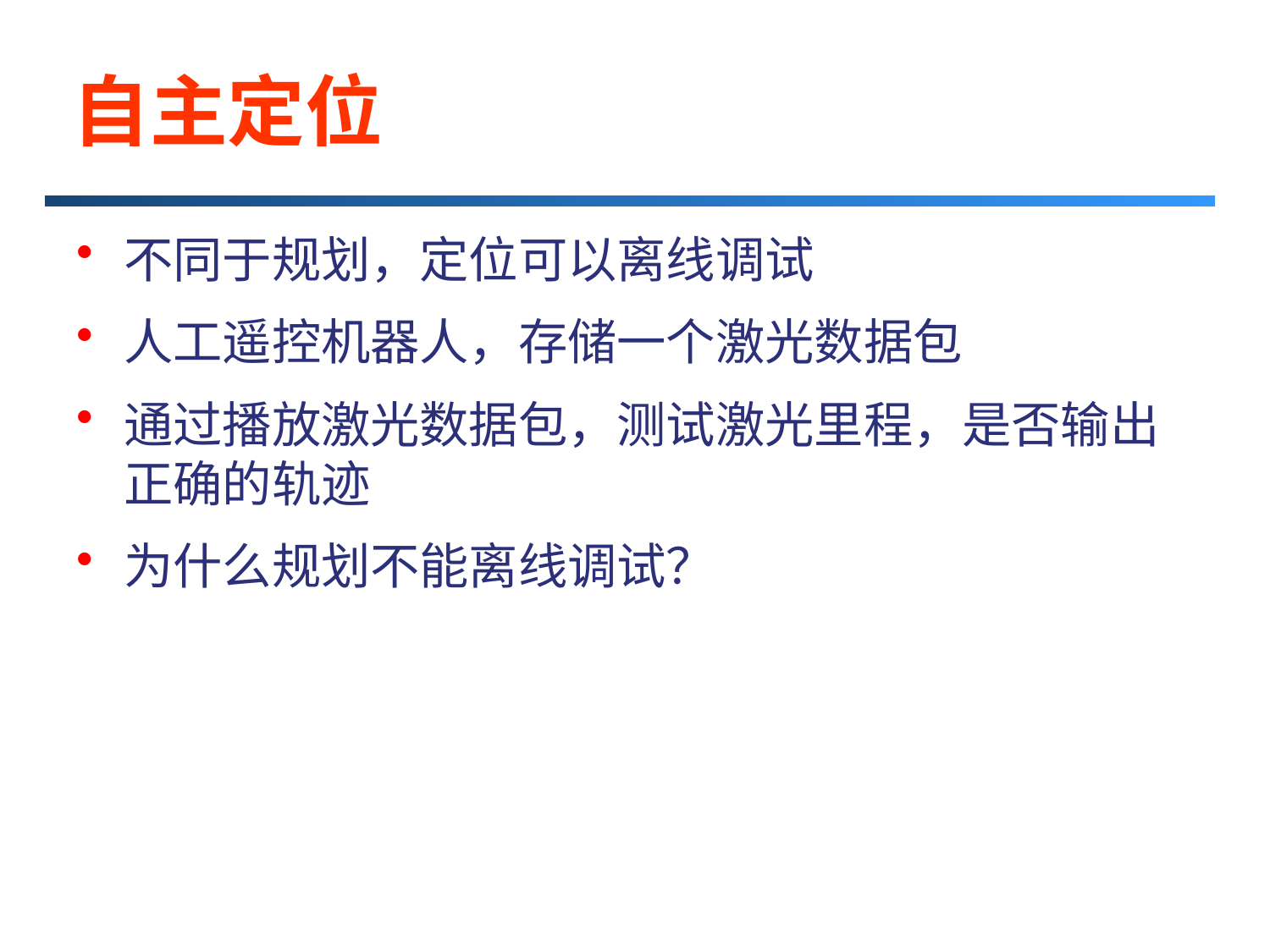

# 自主定位
不同于规划，定位可以离线调试
人工遥控机器人，存储一个激光数据包
通过播放激光数据包，测试激光里程，是否输出正确的轨迹
为什么规划不能离线调试？